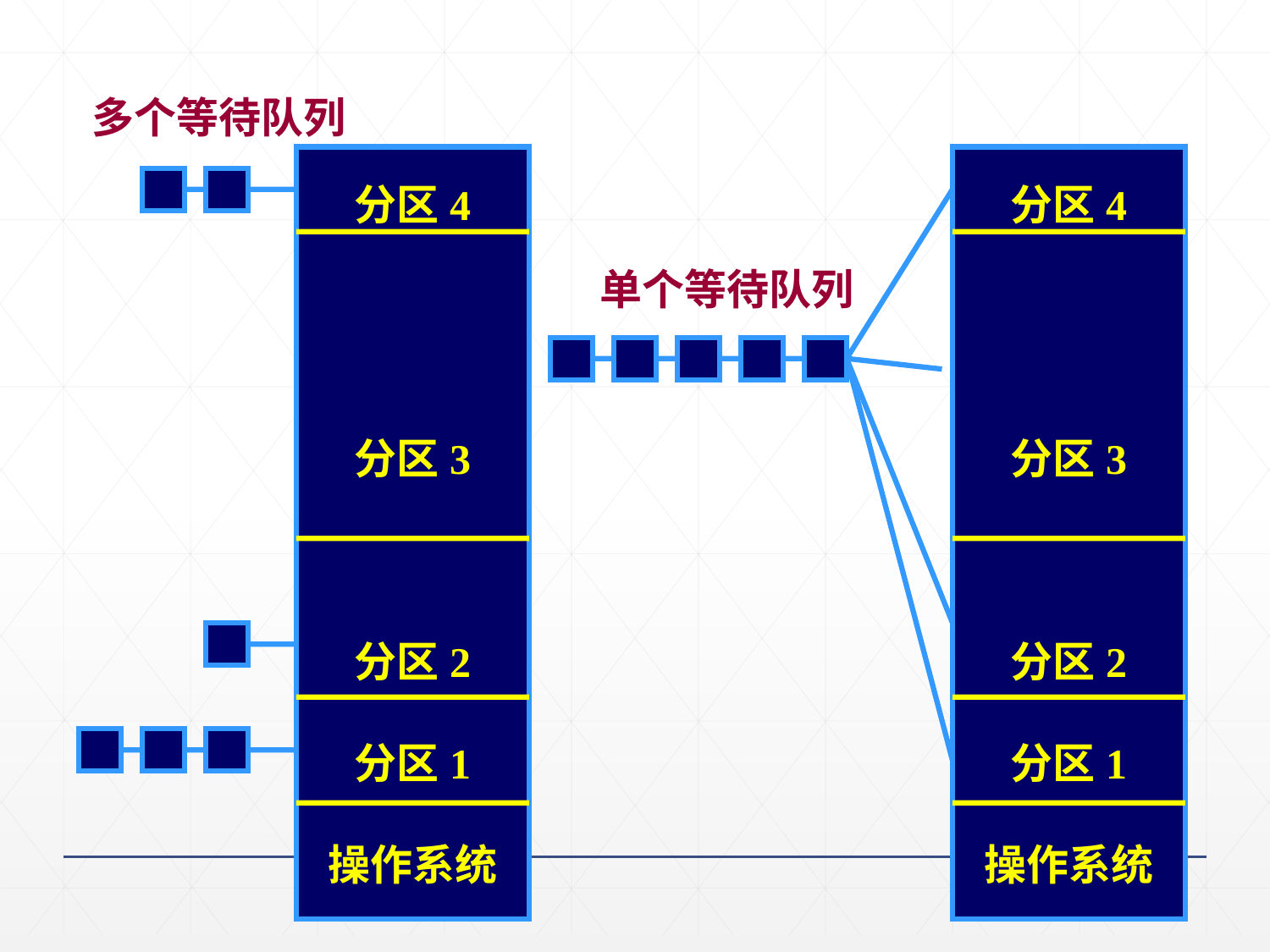

多个等待队列
分区4

分区3

分区2

分区1

操作系统
分区4

分区3

分区2

分区1

操作系统

单个等待队列